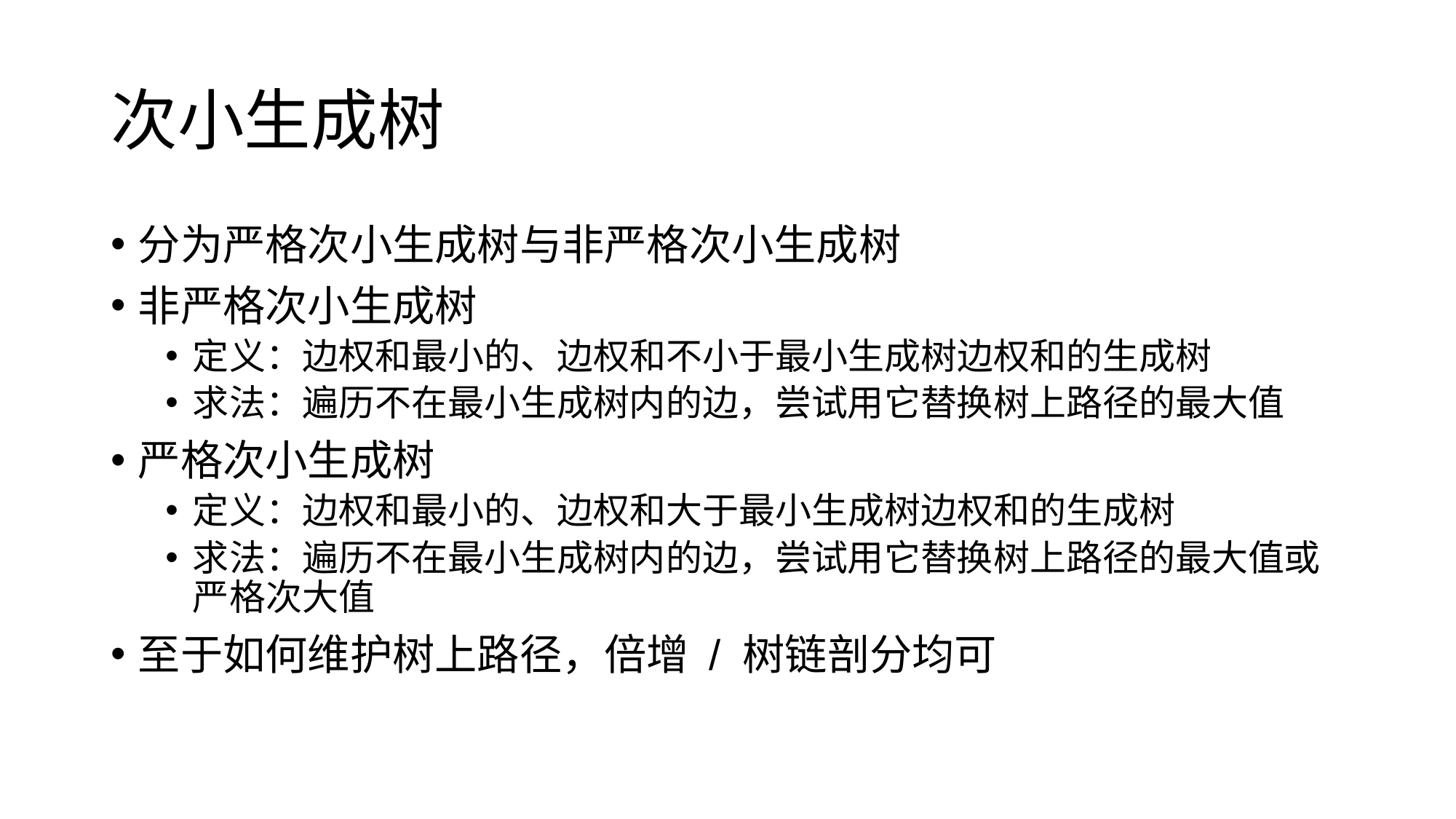

# 次小生成树
分为严格次小生成树与非严格次小生成树
非严格次小生成树
定义：边权和最小的、边权和不小于最小生成树边权和的生成树
求法：遍历不在最小生成树内的边，尝试用它替换树上路径的最大值
严格次小生成树
定义：边权和最小的、边权和大于最小生成树边权和的生成树
求法：遍历不在最小生成树内的边，尝试用它替换树上路径的最大值或严格次大值
至于如何维护树上路径，倍增 / 树链剖分均可